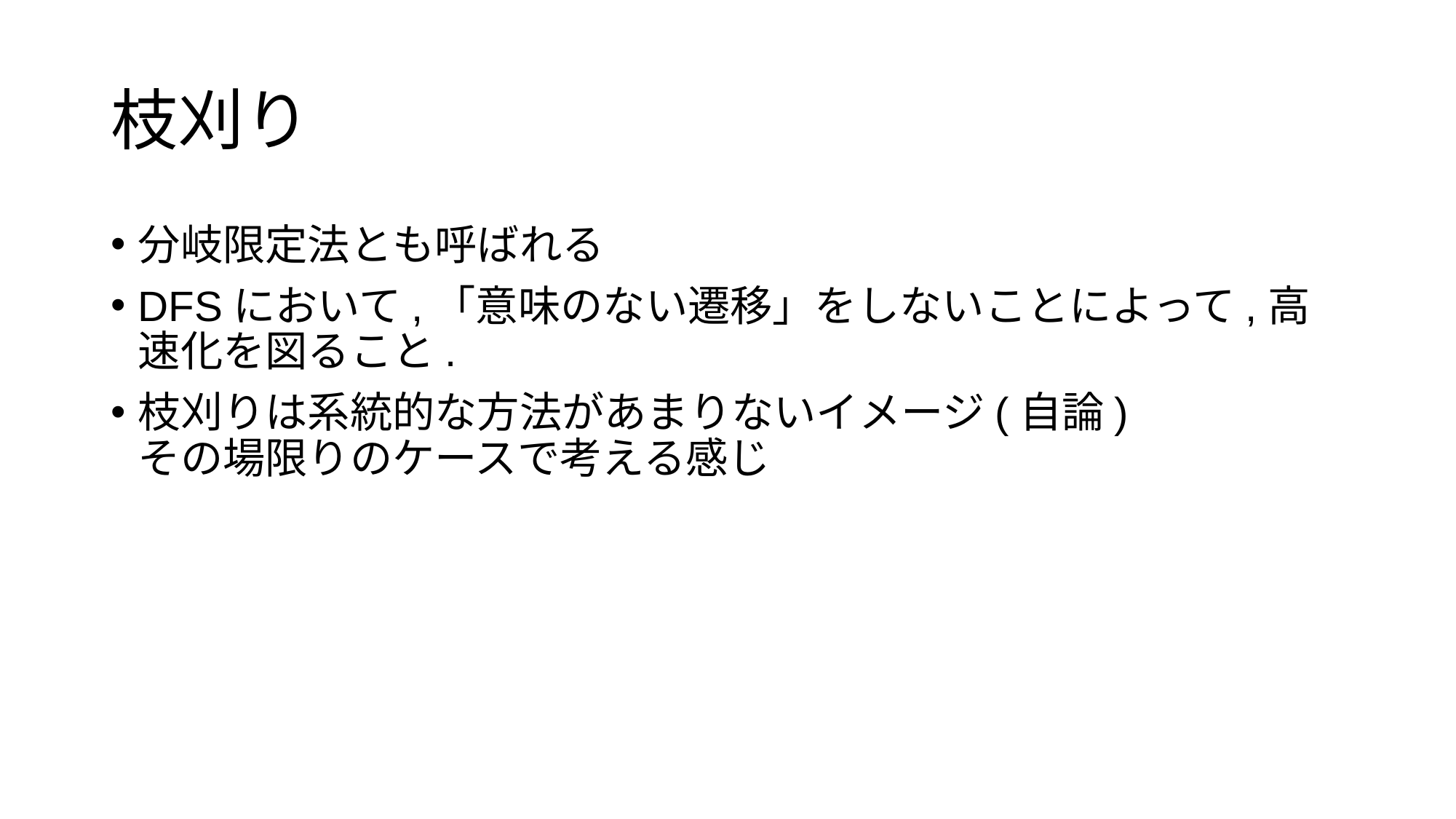

# 枝刈り
分岐限定法とも呼ばれる
DFSにおいて,「意味のない遷移」をしないことによって,高速化を図ること.
枝刈りは系統的な方法があまりないイメージ(自論)
その場限りのケースで考える感じ